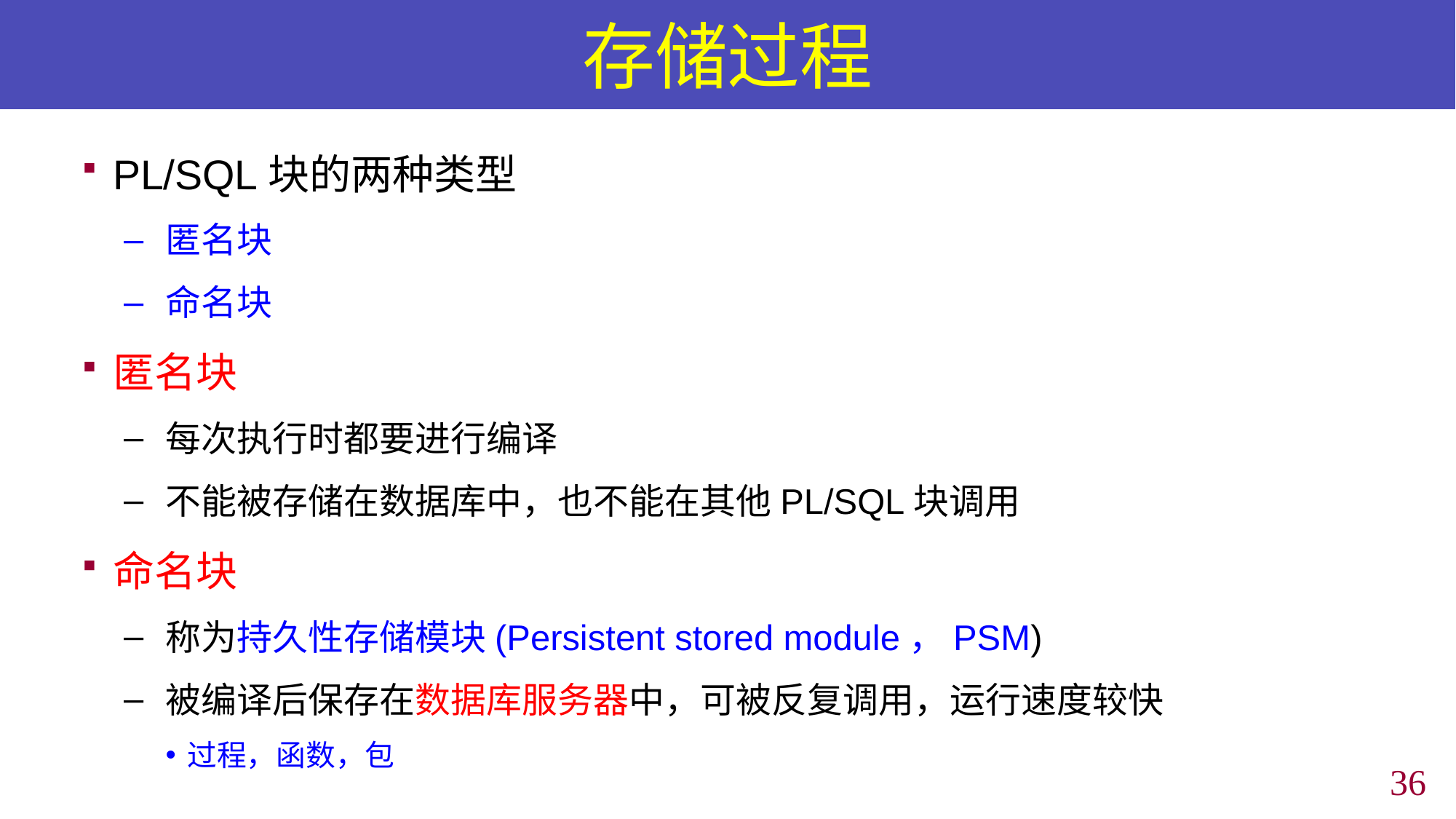

# 存储过程
PL/SQL块的两种类型
匿名块
命名块
匿名块
每次执行时都要进行编译
不能被存储在数据库中，也不能在其他PL/SQL块调用
命名块
称为持久性存储模块(Persistent stored module，PSM)
被编译后保存在数据库服务器中，可被反复调用，运行速度较快
过程，函数，包

36